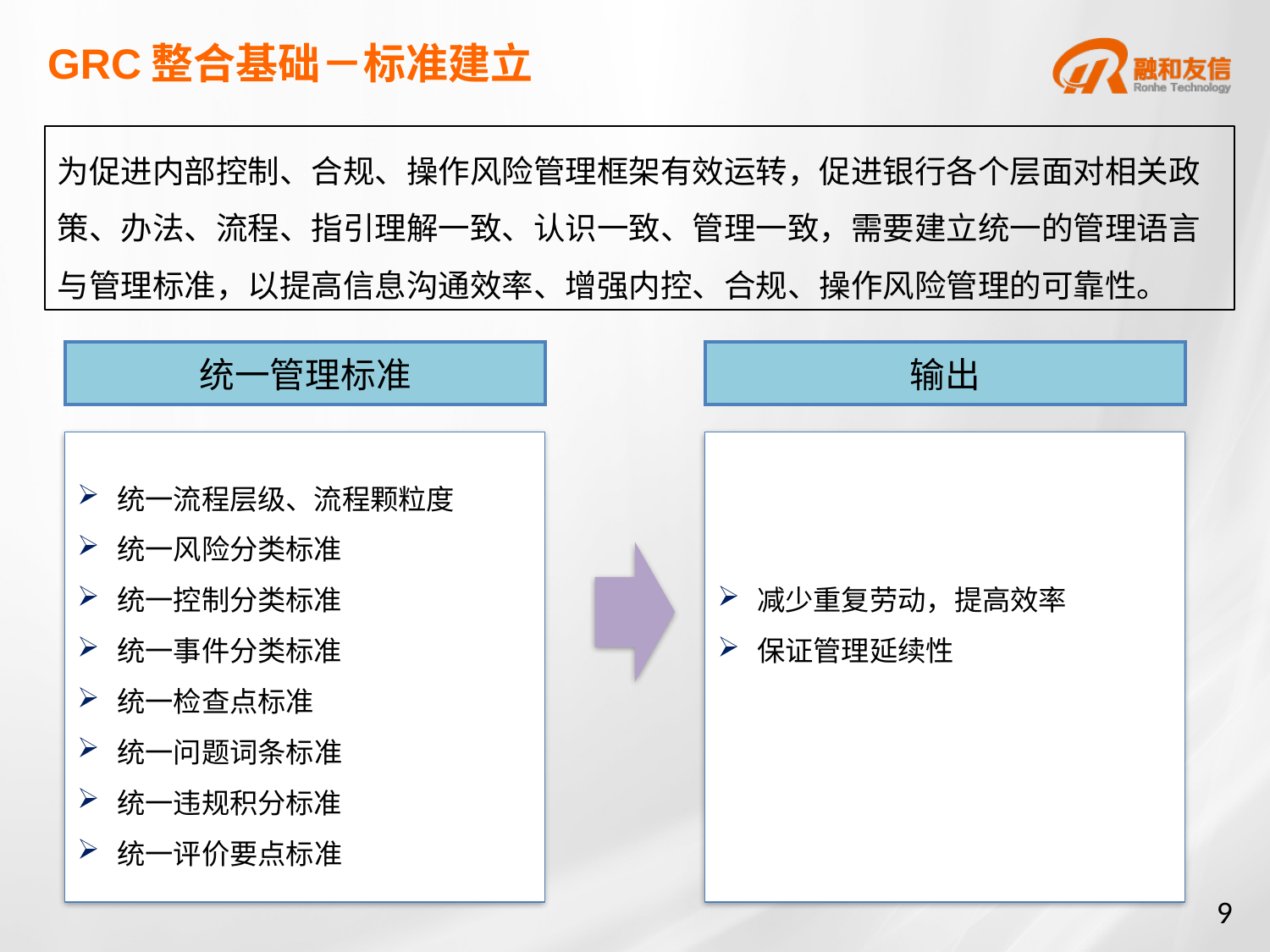

GRC整合基础－标准建立
为促进内部控制、合规、操作风险管理框架有效运转，促进银行各个层面对相关政策、办法、流程、指引理解一致、认识一致、管理一致，需要建立统一的管理语言与管理标准，以提高信息沟通效率、增强内控、合规、操作风险管理的可靠性。
统一管理标准
输出
统一流程层级、流程颗粒度
统一风险分类标准
统一控制分类标准
统一事件分类标准
统一检查点标准
统一问题词条标准
统一违规积分标准
统一评价要点标准
减少重复劳动，提高效率
保证管理延续性

9